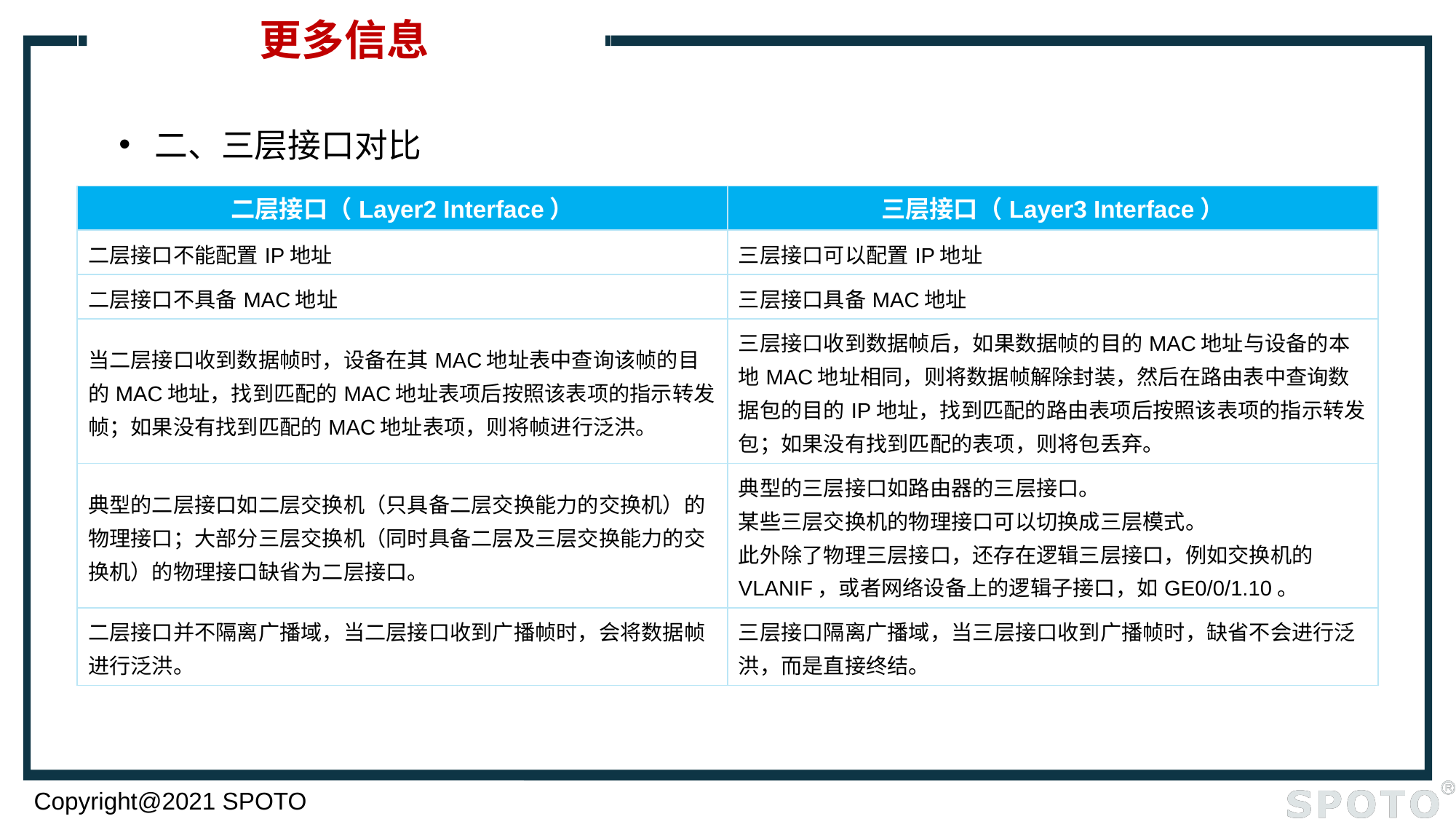

# 更多信息
二、三层接口对比
| 二层接口（Layer2 Interface） | 三层接口（Layer3 Interface） |
| --- | --- |
| 二层接口不能配置IP地址 | 三层接口可以配置IP地址 |
| 二层接口不具备MAC地址 | 三层接口具备MAC地址 |
| 当二层接口收到数据帧时，设备在其MAC地址表中查询该帧的目的MAC地址，找到匹配的MAC地址表项后按照该表项的指示转发帧；如果没有找到匹配的MAC地址表项，则将帧进行泛洪。 | 三层接口收到数据帧后，如果数据帧的目的MAC地址与设备的本地MAC地址相同，则将数据帧解除封装，然后在路由表中查询数据包的目的IP地址，找到匹配的路由表项后按照该表项的指示转发包；如果没有找到匹配的表项，则将包丢弃。 |
| 典型的二层接口如二层交换机（只具备二层交换能力的交换机）的物理接口；大部分三层交换机（同时具备二层及三层交换能力的交换机）的物理接口缺省为二层接口。 | 典型的三层接口如路由器的三层接口。 某些三层交换机的物理接口可以切换成三层模式。 此外除了物理三层接口，还存在逻辑三层接口，例如交换机的VLANIF，或者网络设备上的逻辑子接口，如GE0/0/1.10。 |
| 二层接口并不隔离广播域，当二层接口收到广播帧时，会将数据帧进行泛洪。 | 三层接口隔离广播域，当三层接口收到广播帧时，缺省不会进行泛洪，而是直接终结。 |